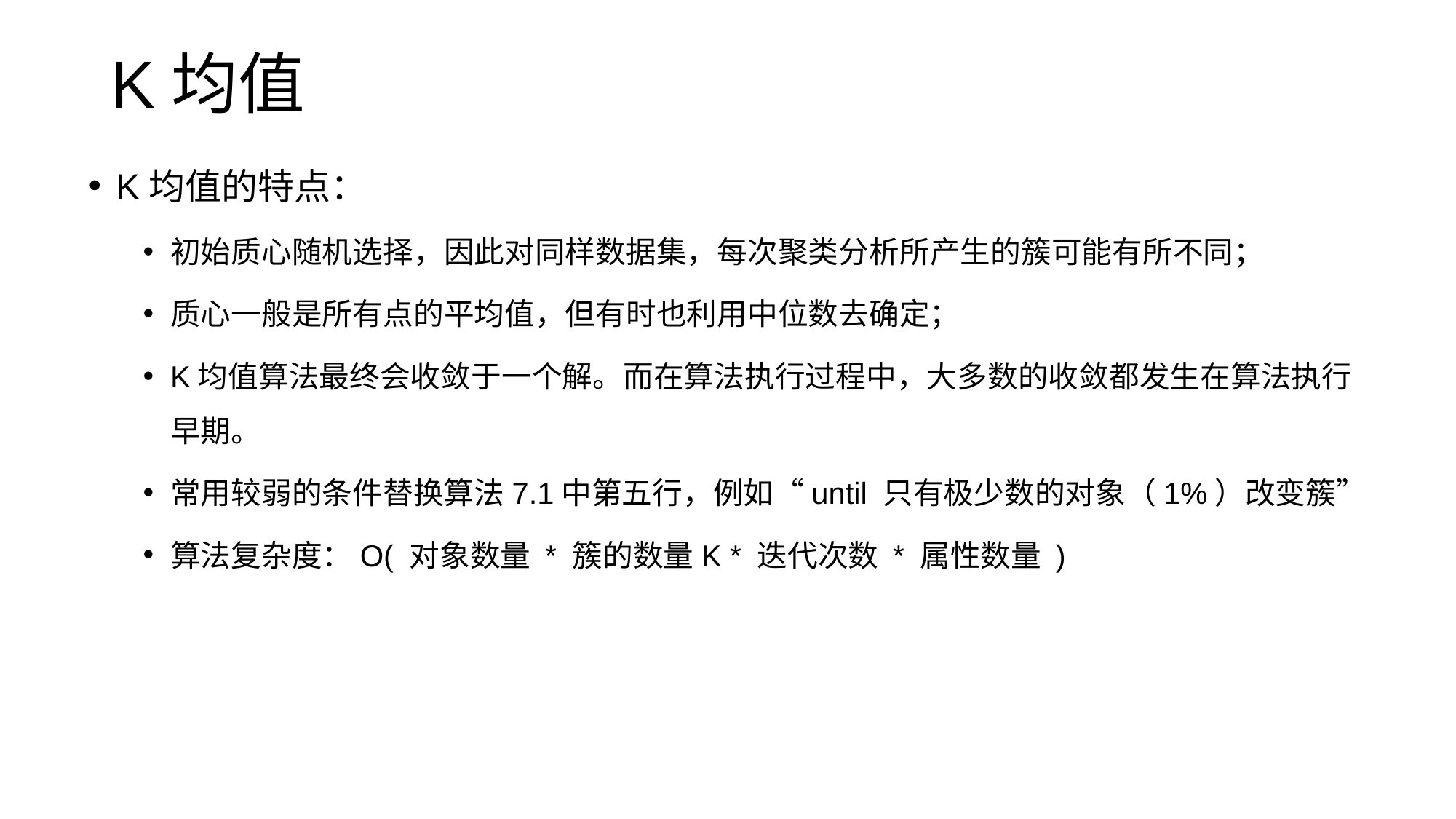

# K均值
K均值的特点：
初始质心随机选择，因此对同样数据集，每次聚类分析所产生的簇可能有所不同；
质心一般是所有点的平均值，但有时也利用中位数去确定；
K均值算法最终会收敛于一个解。而在算法执行过程中，大多数的收敛都发生在算法执行早期。
常用较弱的条件替换算法7.1中第五行，例如“until 只有极少数的对象（1%）改变簇”
算法复杂度：O( 对象数量 * 簇的数量K * 迭代次数 * 属性数量 )